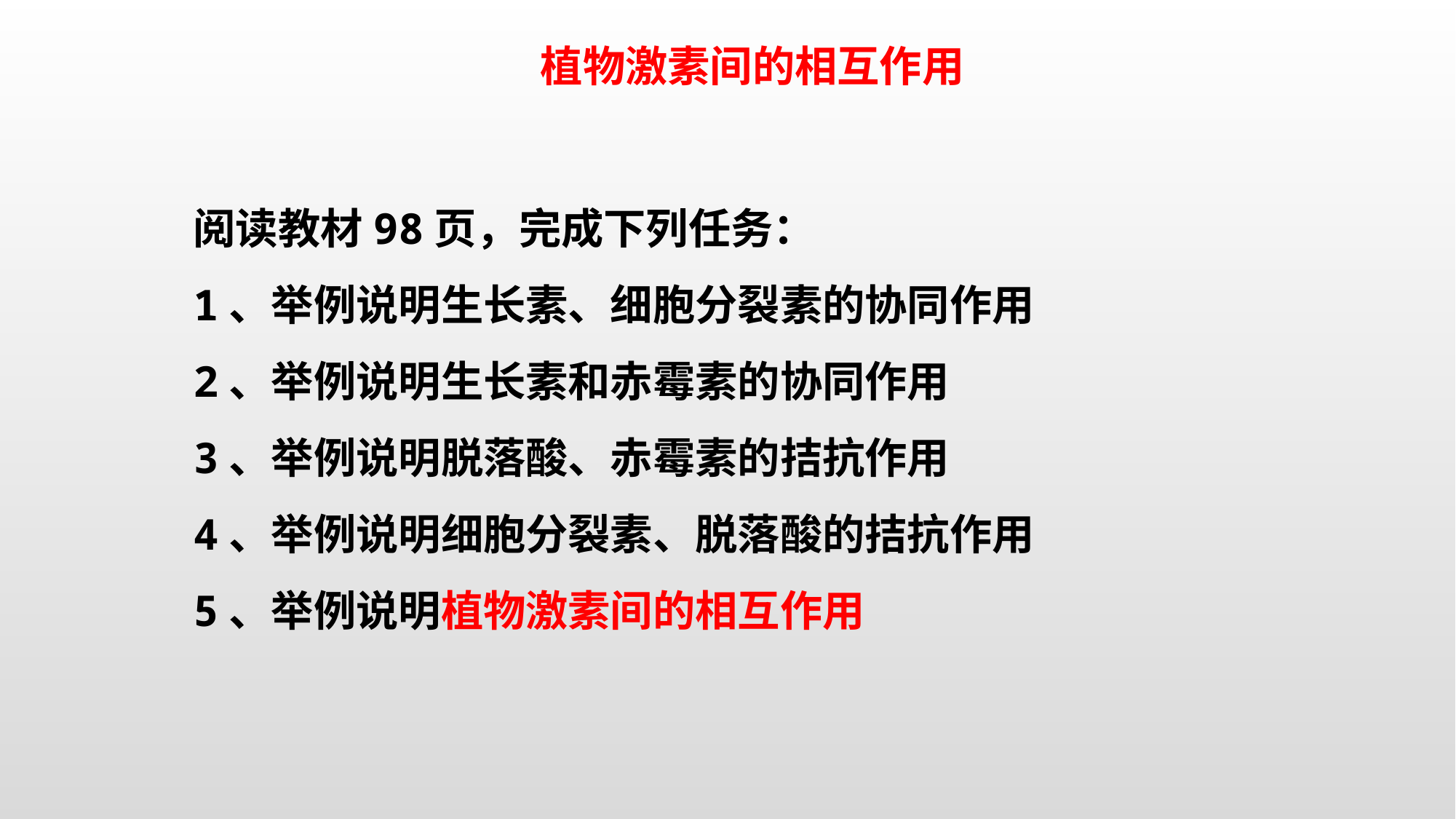

植物激素间的相互作用
阅读教材98页，完成下列任务：
1、举例说明生长素、细胞分裂素的协同作用
2、举例说明生长素和赤霉素的协同作用
3、举例说明脱落酸、赤霉素的拮抗作用
4、举例说明细胞分裂素、脱落酸的拮抗作用
5、举例说明植物激素间的相互作用